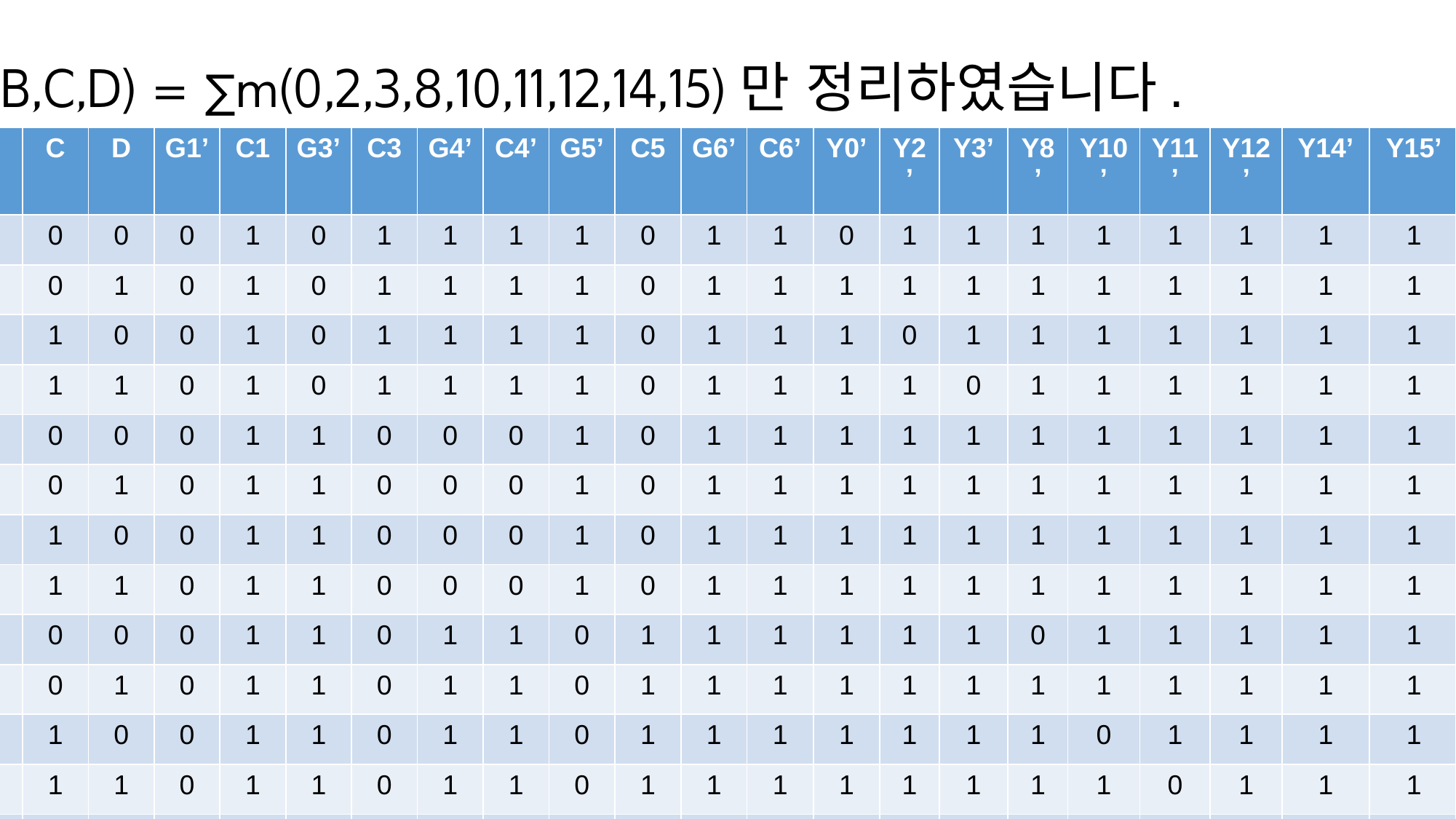

# F(A,B,C,D) = ∑m(0,2,3,8,10,11,12,14,15)만 정리하였습니다.
| A | B | C | D | G1’ | C1 | G3’ | C3 | G4’ | C4’ | G5’ | C5 | G6’ | C6’ | Y0’ | Y2’ | Y3’ | Y8’ | Y10’ | Y11’ | Y12’ | Y14’ | Y15’ |
| --- | --- | --- | --- | --- | --- | --- | --- | --- | --- | --- | --- | --- | --- | --- | --- | --- | --- | --- | --- | --- | --- | --- |
| 0 | 0 | 0 | 0 | 0 | 1 | 0 | 1 | 1 | 1 | 1 | 0 | 1 | 1 | 0 | 1 | 1 | 1 | 1 | 1 | 1 | 1 | 1 |
| 0 | 0 | 0 | 1 | 0 | 1 | 0 | 1 | 1 | 1 | 1 | 0 | 1 | 1 | 1 | 1 | 1 | 1 | 1 | 1 | 1 | 1 | 1 |
| 0 | 0 | 1 | 0 | 0 | 1 | 0 | 1 | 1 | 1 | 1 | 0 | 1 | 1 | 1 | 0 | 1 | 1 | 1 | 1 | 1 | 1 | 1 |
| 0 | 0 | 1 | 1 | 0 | 1 | 0 | 1 | 1 | 1 | 1 | 0 | 1 | 1 | 1 | 1 | 0 | 1 | 1 | 1 | 1 | 1 | 1 |
| 0 | 1 | 0 | 0 | 0 | 1 | 1 | 0 | 0 | 0 | 1 | 0 | 1 | 1 | 1 | 1 | 1 | 1 | 1 | 1 | 1 | 1 | 1 |
| 0 | 1 | 0 | 1 | 0 | 1 | 1 | 0 | 0 | 0 | 1 | 0 | 1 | 1 | 1 | 1 | 1 | 1 | 1 | 1 | 1 | 1 | 1 |
| 0 | 1 | 1 | 0 | 0 | 1 | 1 | 0 | 0 | 0 | 1 | 0 | 1 | 1 | 1 | 1 | 1 | 1 | 1 | 1 | 1 | 1 | 1 |
| 0 | 1 | 1 | 1 | 0 | 1 | 1 | 0 | 0 | 0 | 1 | 0 | 1 | 1 | 1 | 1 | 1 | 1 | 1 | 1 | 1 | 1 | 1 |
| 1 | 0 | 0 | 0 | 0 | 1 | 1 | 0 | 1 | 1 | 0 | 1 | 1 | 1 | 1 | 1 | 1 | 0 | 1 | 1 | 1 | 1 | 1 |
| 1 | 0 | 0 | 1 | 0 | 1 | 1 | 0 | 1 | 1 | 0 | 1 | 1 | 1 | 1 | 1 | 1 | 1 | 1 | 1 | 1 | 1 | 1 |
| 1 | 0 | 1 | 0 | 0 | 1 | 1 | 0 | 1 | 1 | 0 | 1 | 1 | 1 | 1 | 1 | 1 | 1 | 0 | 1 | 1 | 1 | 1 |
| 1 | 0 | 1 | 1 | 0 | 1 | 1 | 0 | 1 | 1 | 0 | 1 | 1 | 1 | 1 | 1 | 1 | 1 | 1 | 0 | 1 | 1 | 1 |
| 1 | 1 | 0 | 0 | 0 | 1 | 1 | 0 | 1 | 1 | 1 | 0 | 0 | 0 | 1 | 1 | 1 | 1 | 1 | 1 | 0 | 1 | 1 |
| 1 | 1 | 0 | 1 | 0 | 1 | 1 | 0 | 1 | 1 | 1 | 0 | 0 | 0 | 1 | 1 | 1 | 1 | 1 | 1 | 1 | 1 | 1 |
| 1 | 1 | 1 | 0 | 0 | 1 | 1 | 0 | 1 | 1 | 1 | 0 | 0 | 0 | 1 | 1 | 1 | 1 | 1 | 1 | 1 | 0 | 1 |
| 1 | 1 | 1 | 1 | 0 | 1 | 1 | 0 | 1 | 1 | 1 | 0 | 0 | 0 | 1 | 1 | 1 | 1 | 1 | 1 | 1 | 1 | 0 |